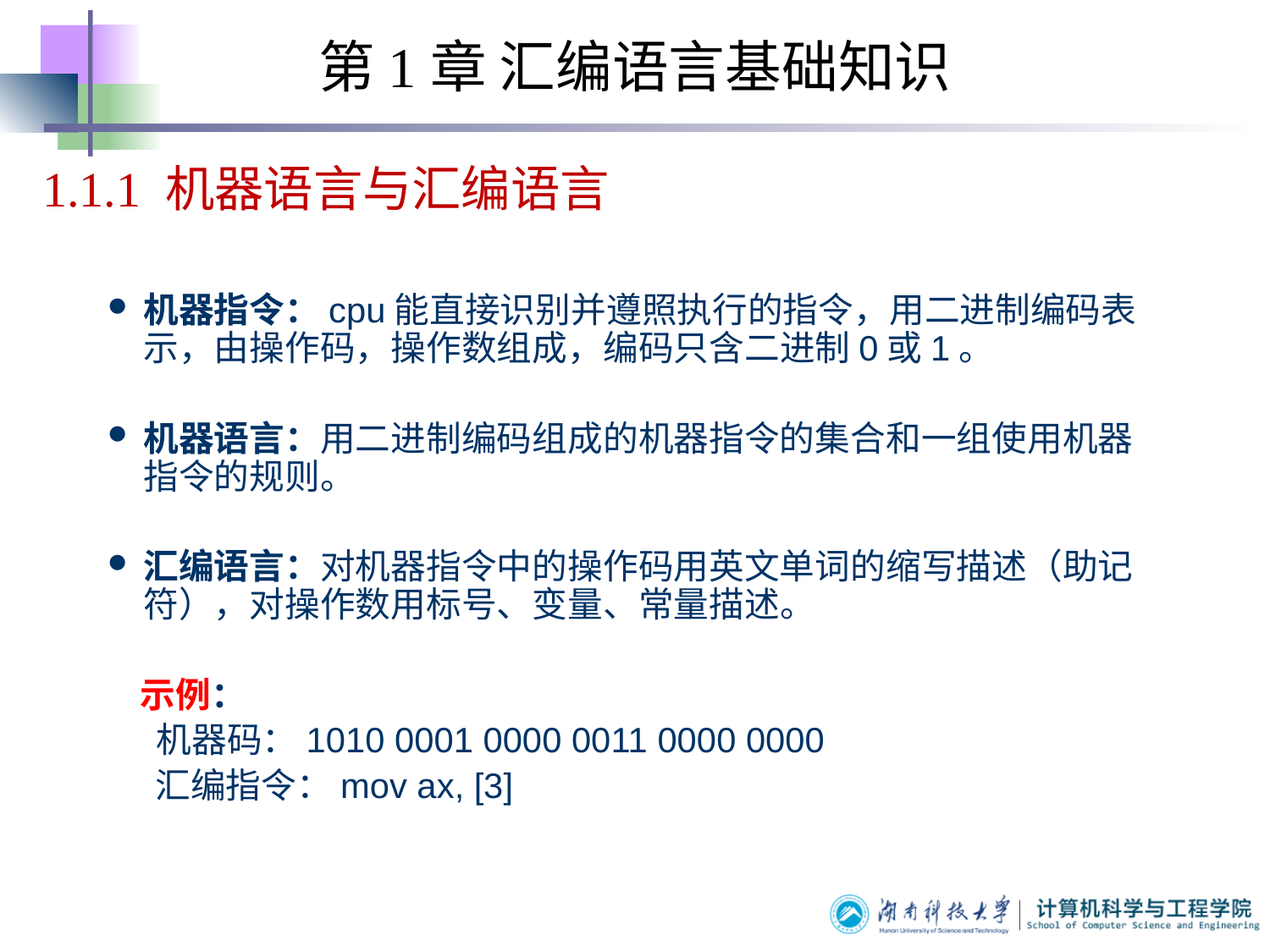

第1章 汇编语言基础知识
1.1.1 机器语言与汇编语言
机器指令：cpu能直接识别并遵照执行的指令，用二进制编码表示，由操作码，操作数组成，编码只含二进制0或1。

机器语言：用二进制编码组成的机器指令的集合和一组使用机器指令的规则。

汇编语言：对机器指令中的操作码用英文单词的缩写描述（助记符），对操作数用标号、变量、常量描述。

   示例：
     机器码：1010 0001 0000 0011 0000 0000
     汇编指令：mov ax, [3]